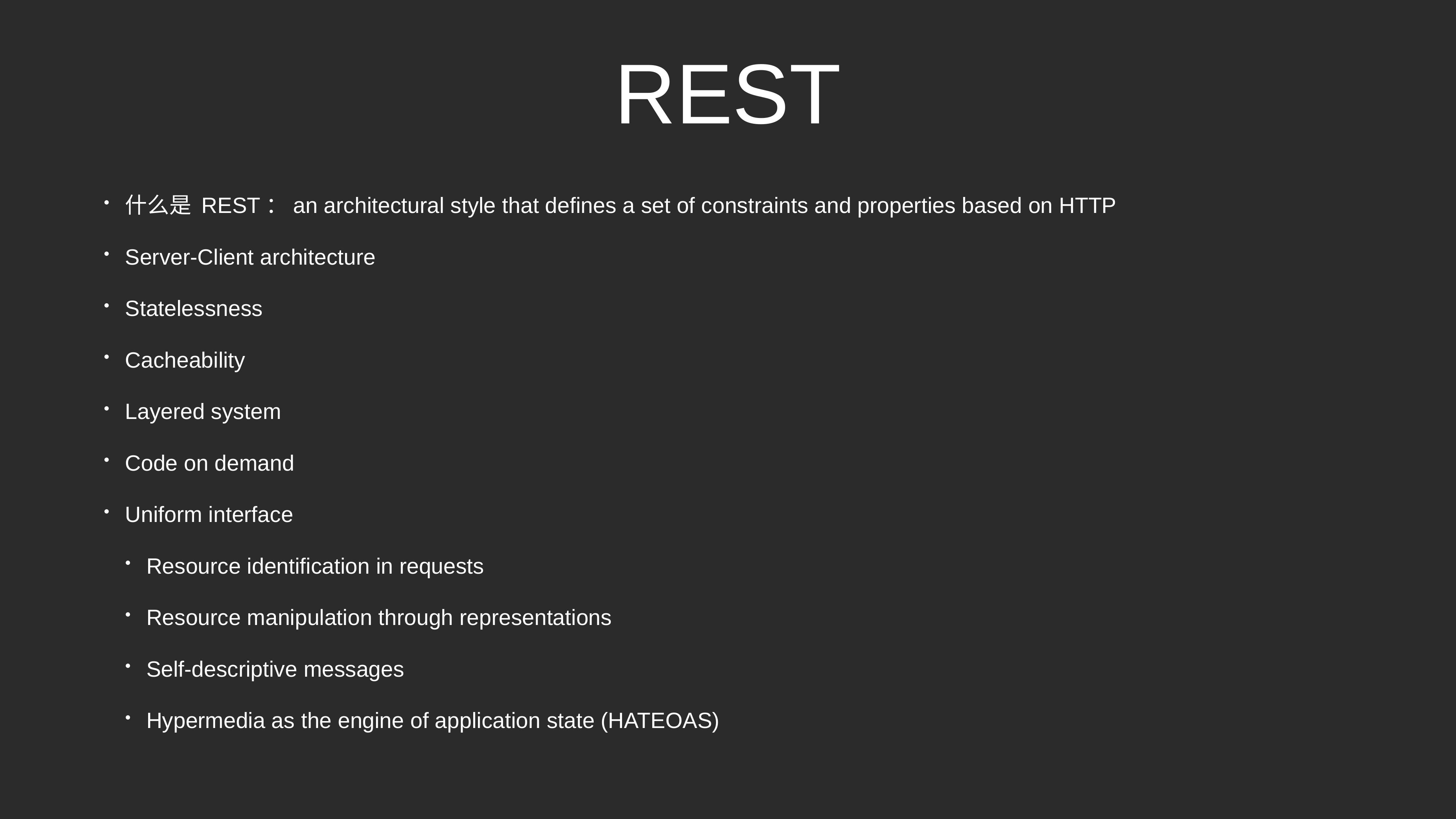

# REST
什么是 REST：an architectural style that defines a set of constraints and properties based on HTTP
Server-Client architecture
Statelessness
Cacheability
Layered system
Code on demand
Uniform interface
Resource identification in requests
Resource manipulation through representations
Self-descriptive messages
Hypermedia as the engine of application state (HATEOAS)